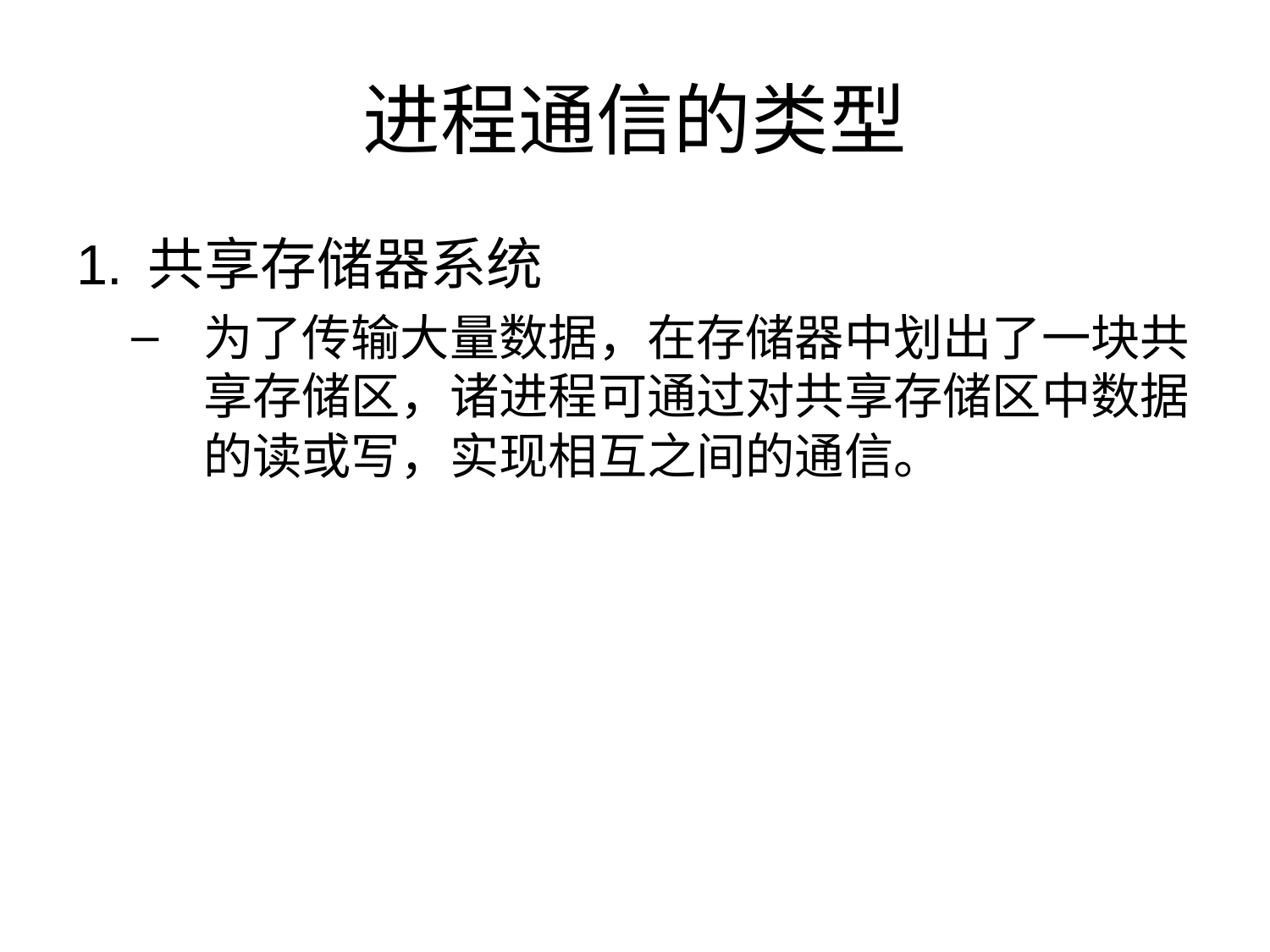

# 进程通信的类型
共享存储器系统
为了传输大量数据，在存储器中划出了一块共享存储区，诸进程可通过对共享存储区中数据的读或写，实现相互之间的通信。